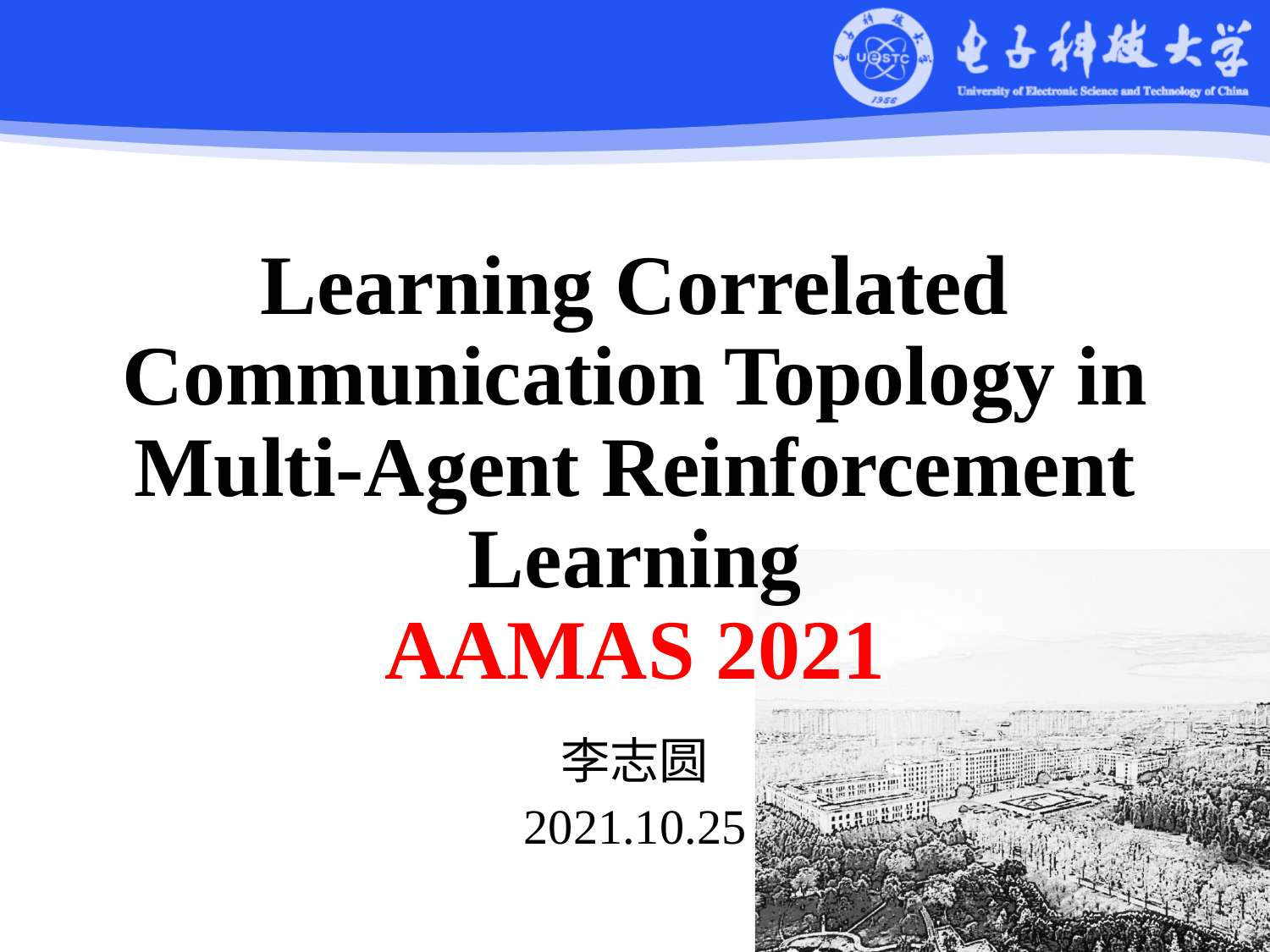

Learning Correlated Communication Topology in Multi-Agent Reinforcement Learning
AAMAS 2021
李志圆
2021.10.25